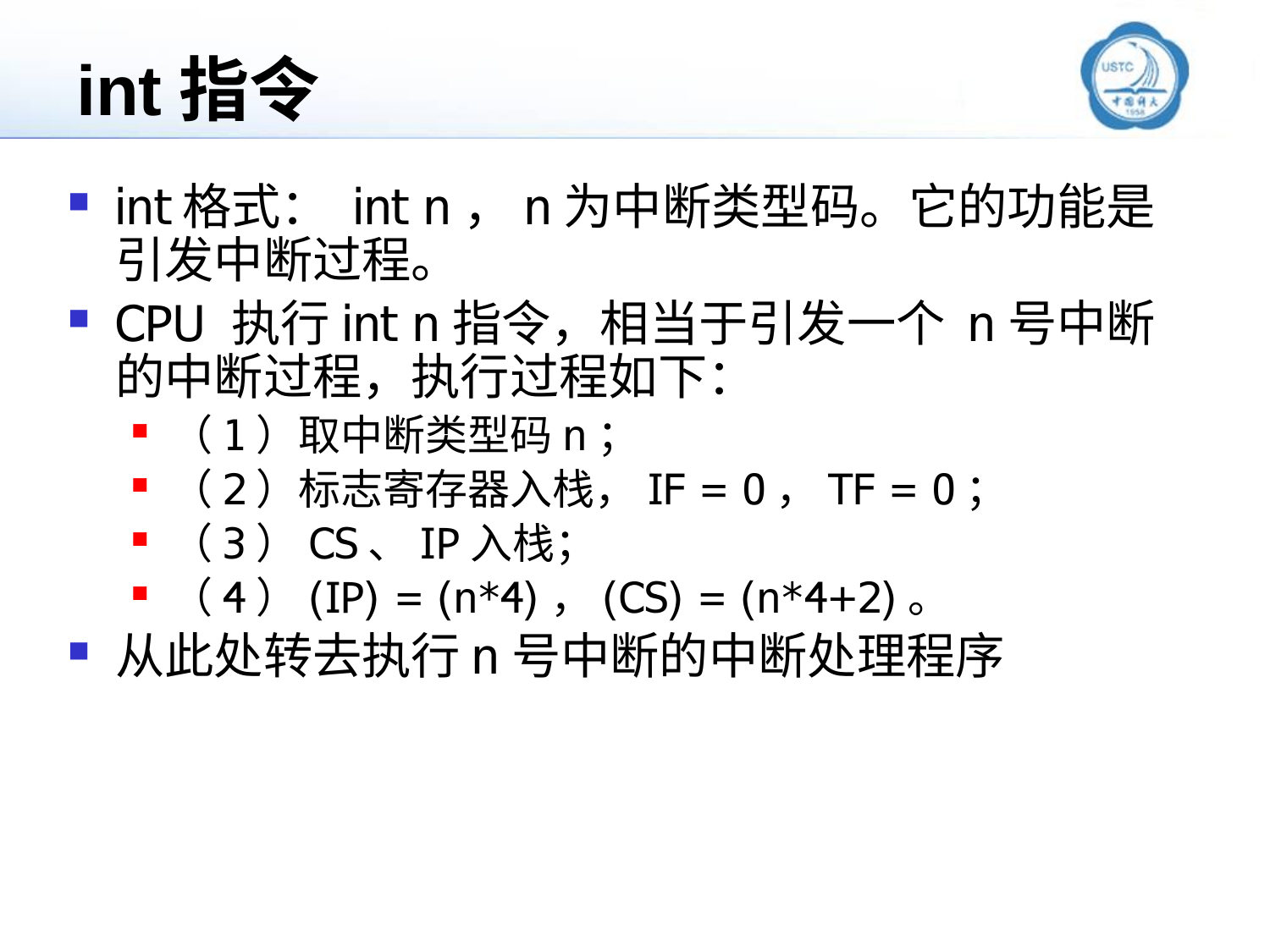

# int指令
int格式： int n，n为中断类型码。它的功能是引发中断过程。
CPU 执行int n指令，相当于引发一个 n号中断的中断过程，执行过程如下：
（1）取中断类型码n；
（2）标志寄存器入栈，IF = 0，TF = 0；
（3）CS、IP入栈；
（4）(IP) = (n*4)，(CS) = (n*4+2)。
从此处转去执行n号中断的中断处理程序